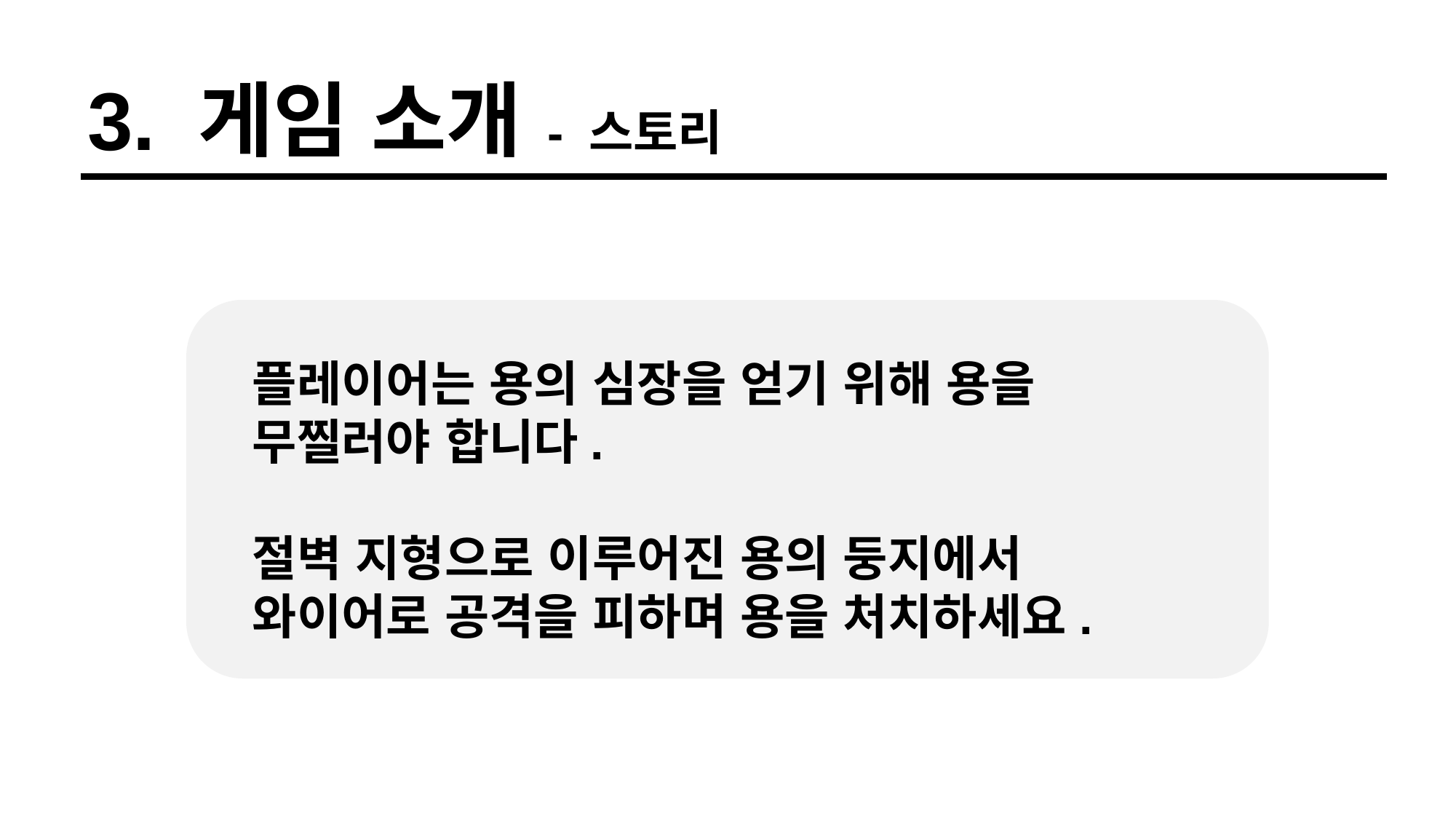

3. 게임 소개 - 스토리

플레이어는 용의 심장을 얻기 위해 용을 무찔러야 합니다.

절벽 지형으로 이루어진 용의 둥지에서 와이어로 공격을 피하며 용을 처치하세요.